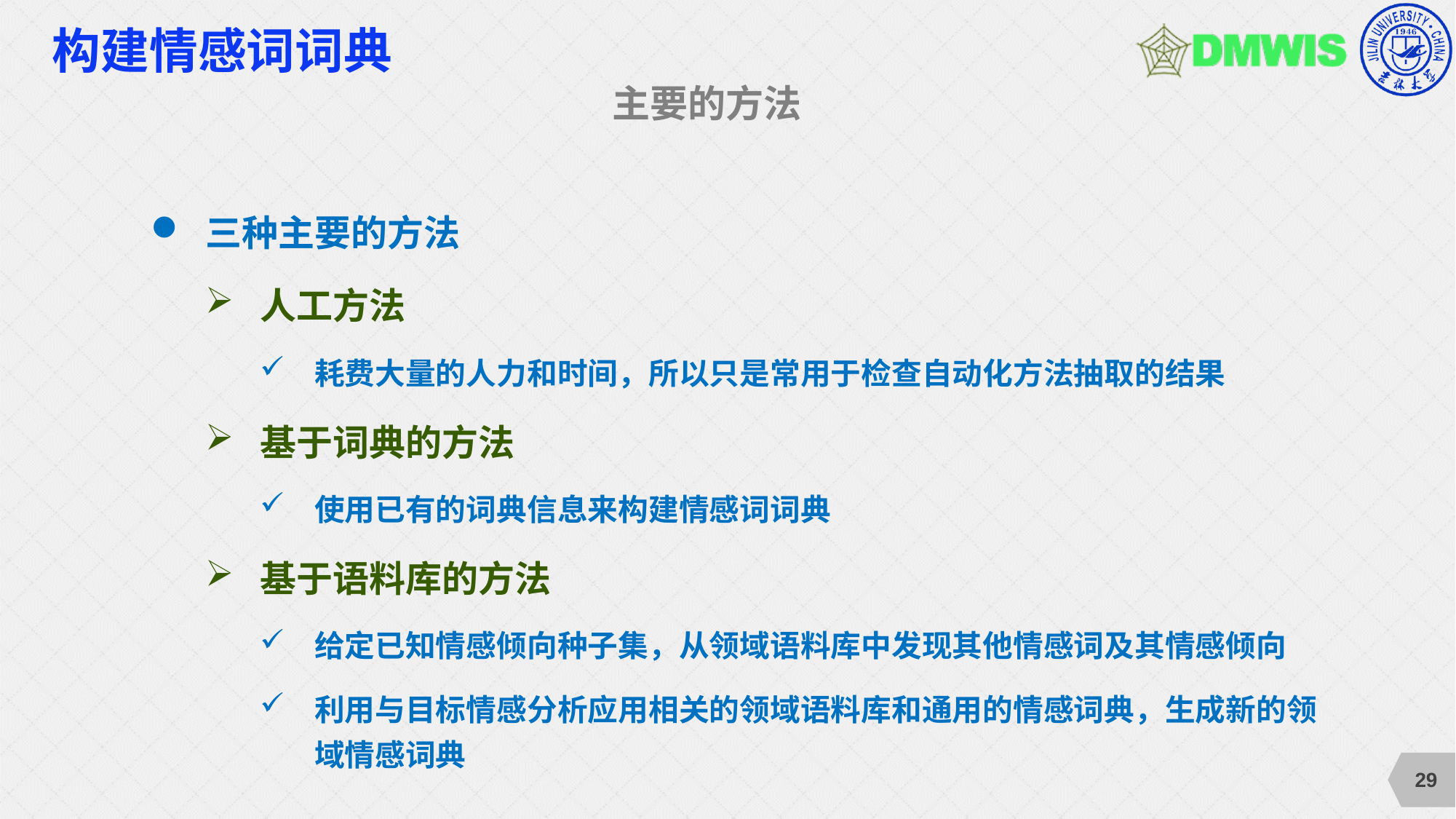

# 构建情感词词典
主要的方法
三种主要的方法
人工方法
耗费大量的人力和时间，所以只是常用于检查自动化方法抽取的结果
基于词典的方法
使用已有的词典信息来构建情感词词典
基于语料库的方法
给定已知情感倾向种子集，从领域语料库中发现其他情感词及其情感倾向
利用与目标情感分析应用相关的领域语料库和通用的情感词典，生成新的领域情感词典

29